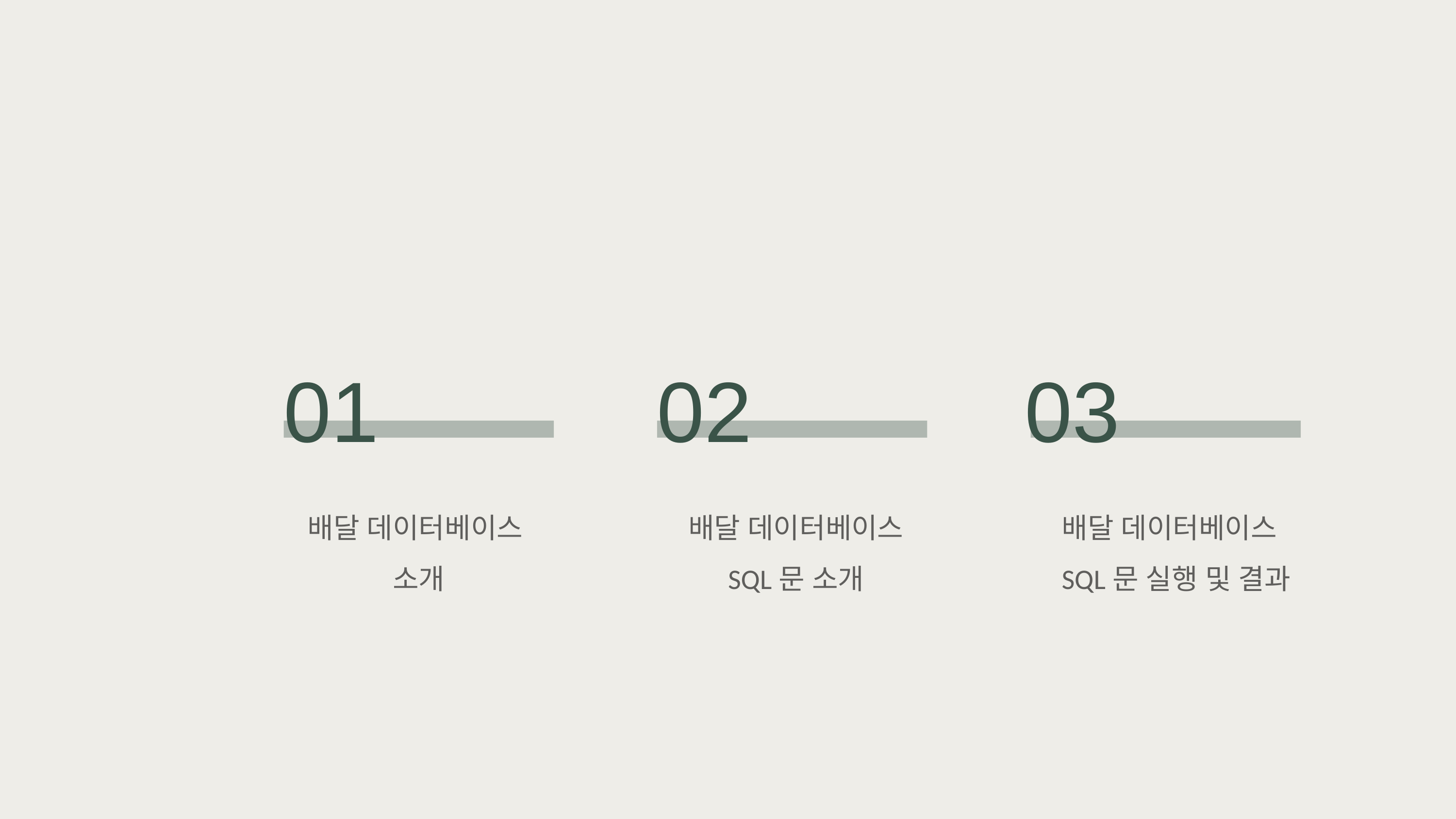

01
02
03

배달 데이터베이스
소개
배달 데이터베이스
SQL문 소개
배달 데이터베이스
SQL문 실행 및 결과